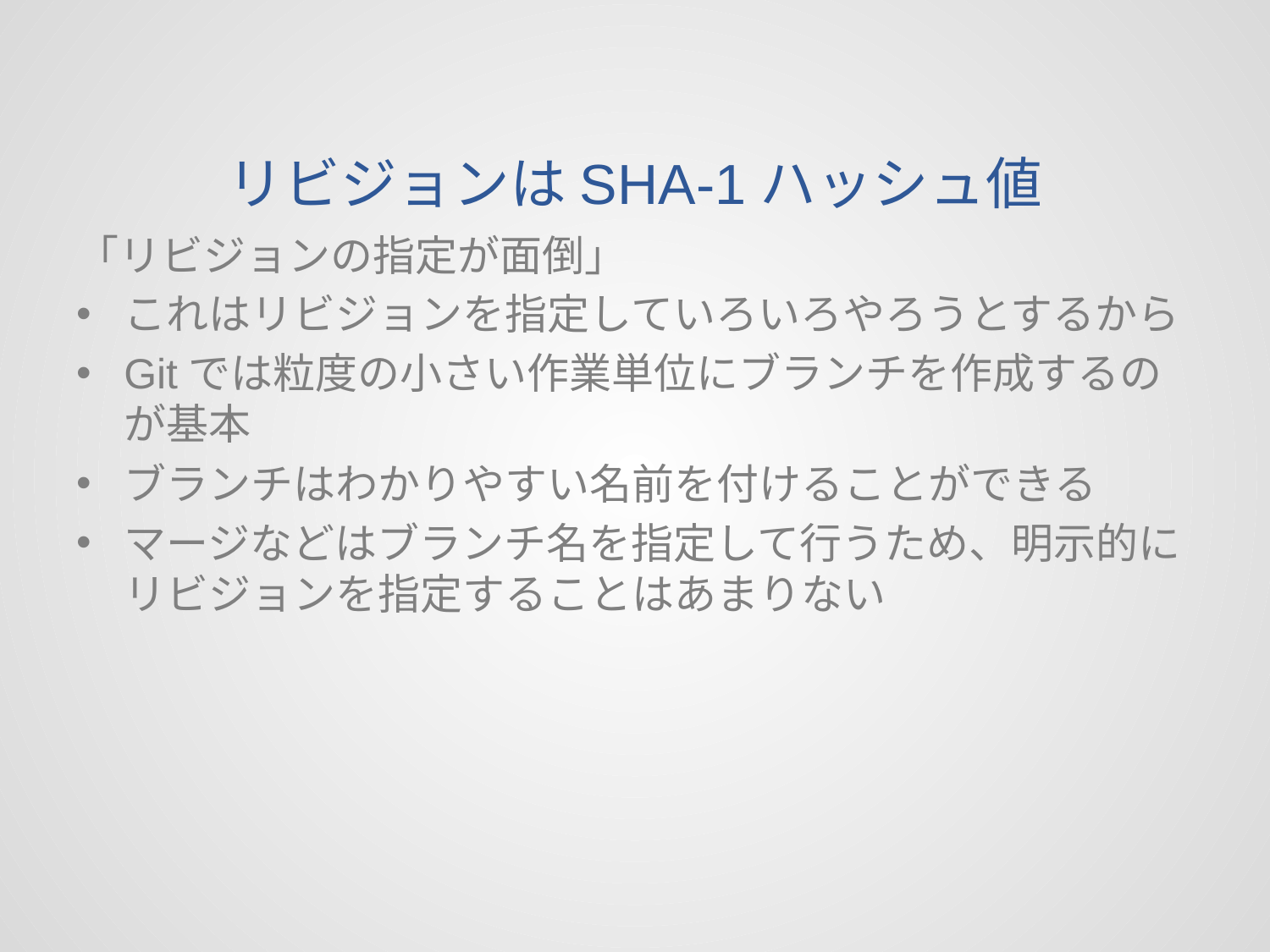

# リビジョンはSHA-1ハッシュ値
「リビジョンの指定が面倒」
これはリビジョンを指定していろいろやろうとするから
Gitでは粒度の小さい作業単位にブランチを作成するのが基本
ブランチはわかりやすい名前を付けることができる
マージなどはブランチ名を指定して行うため、明示的にリビジョンを指定することはあまりない